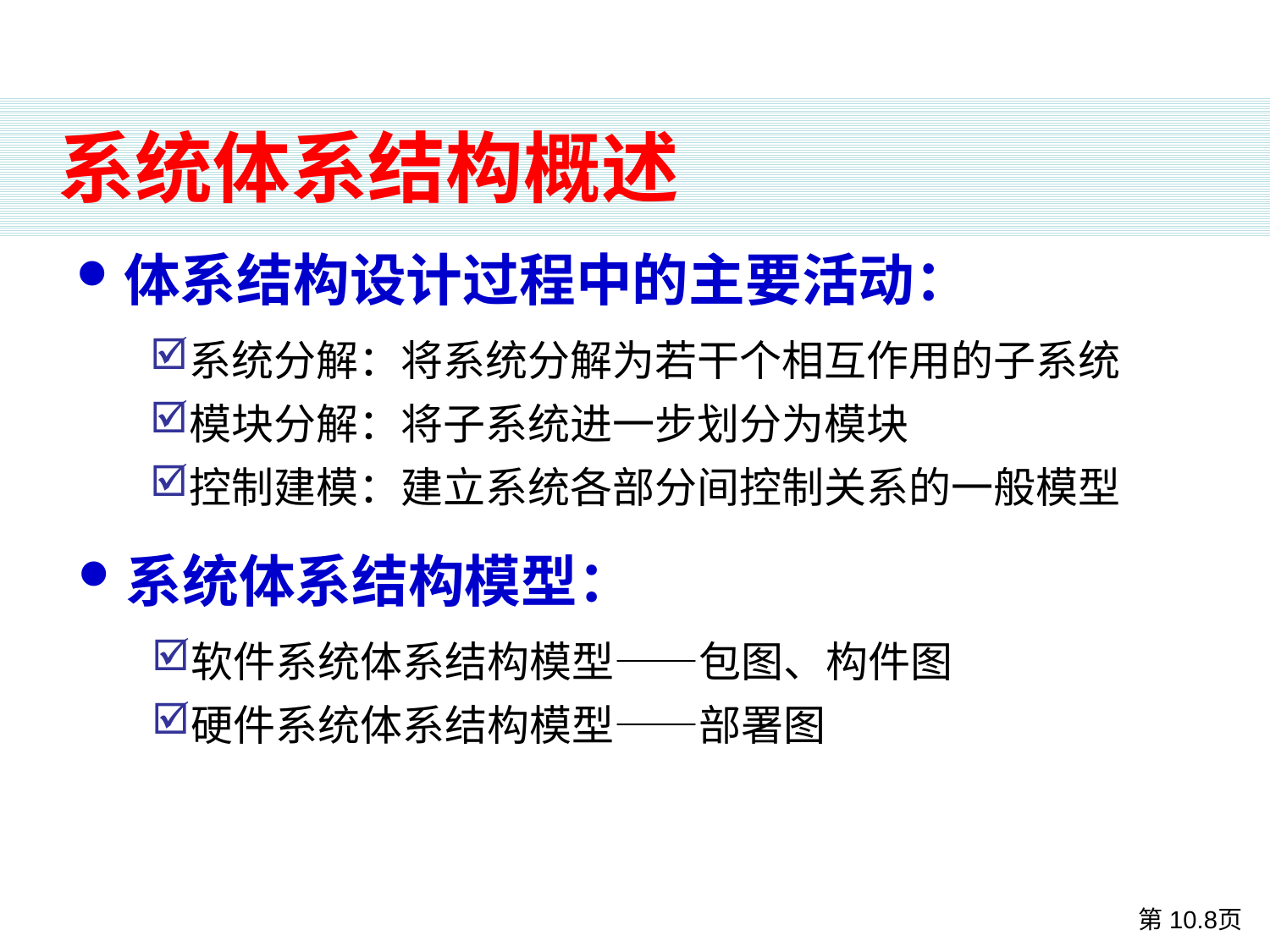

# 系统体系结构概述
体系结构设计过程中的主要活动：
系统分解：将系统分解为若干个相互作用的子系统
模块分解：将子系统进一步划分为模块
控制建模：建立系统各部分间控制关系的一般模型

系统体系结构模型：
软件系统体系结构模型——包图、构件图
硬件系统体系结构模型——部署图
第10.8页